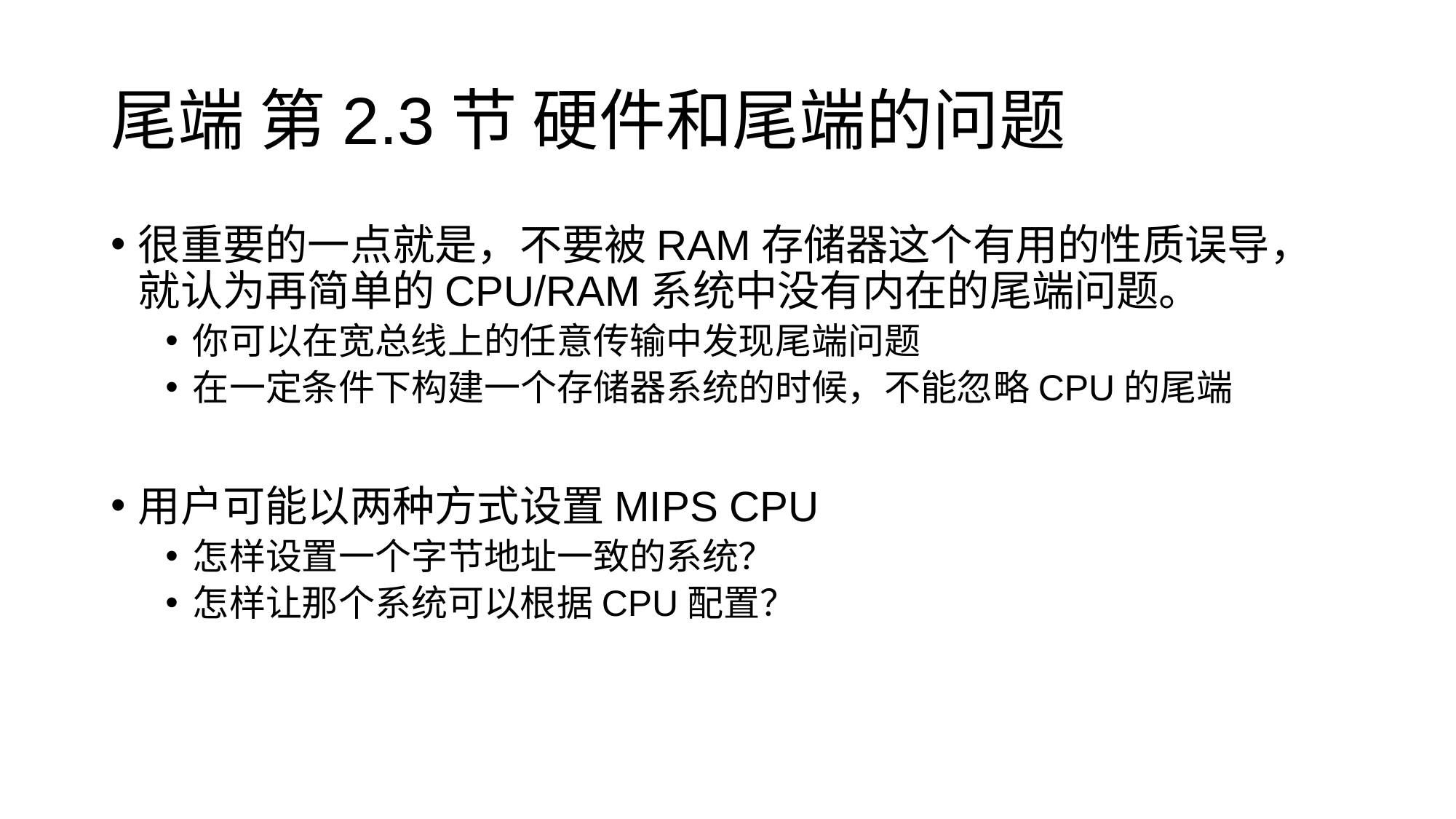

# 尾端 第2.3节 硬件和尾端的问题
很重要的一点就是，不要被RAM存储器这个有用的性质误导，就认为再简单的CPU/RAM系统中没有内在的尾端问题。
你可以在宽总线上的任意传输中发现尾端问题
在一定条件下构建一个存储器系统的时候，不能忽略CPU的尾端

用户可能以两种方式设置MIPS CPU
怎样设置一个字节地址一致的系统？
怎样让那个系统可以根据CPU配置？